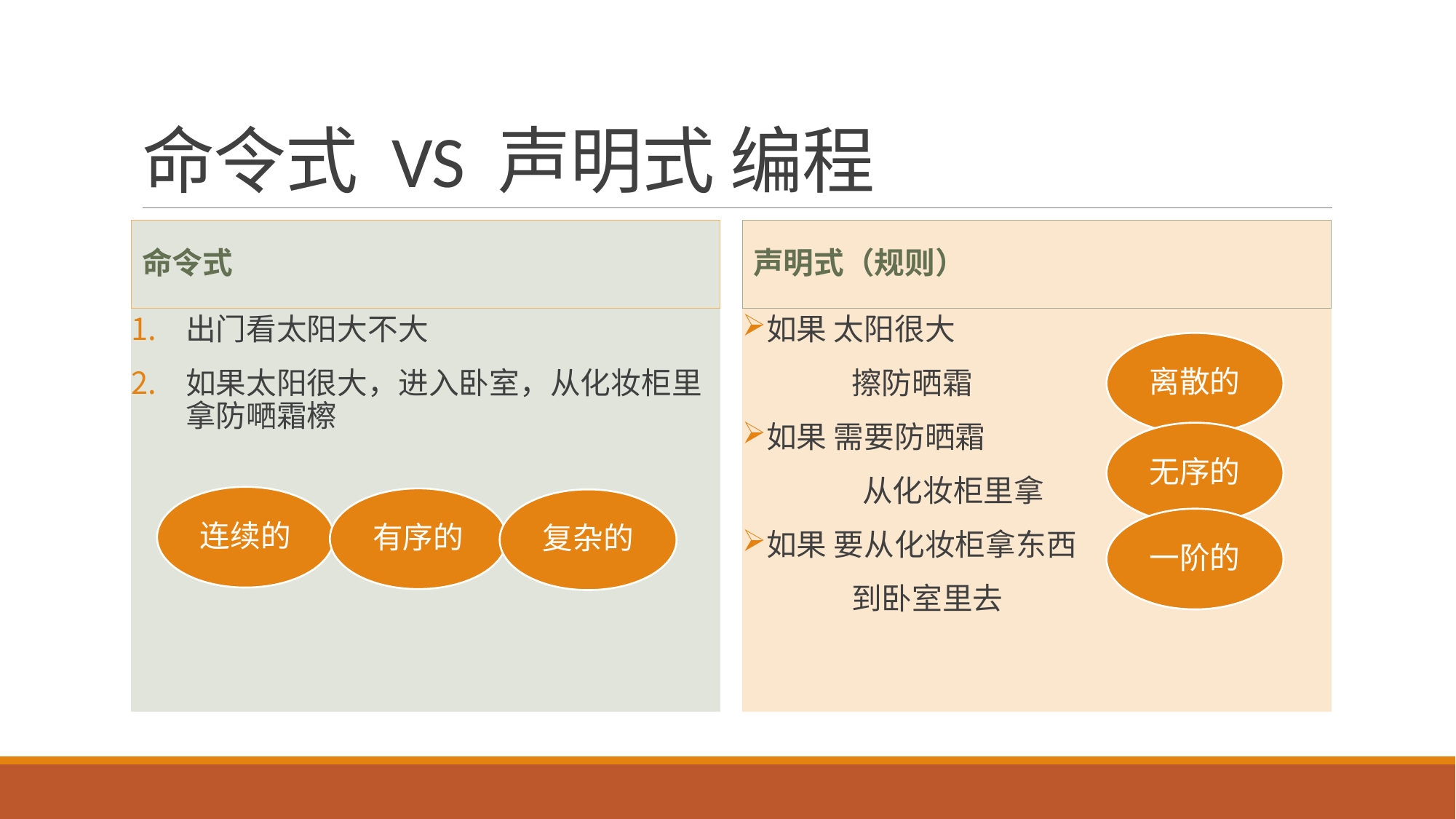

# 命令式 VS 声明式 编程
命令式
声明式（规则）
出门看太阳大不大
如果太阳很大，进入卧室，从化妆柜里拿防嗮霜檫
如果 太阳很大
	擦防晒霜
如果 需要防晒霜
 	从化妆柜里拿
如果 要从化妆柜拿东西
	到卧室里去

离散的

无序的

连续的

有序的

复杂的

一阶的